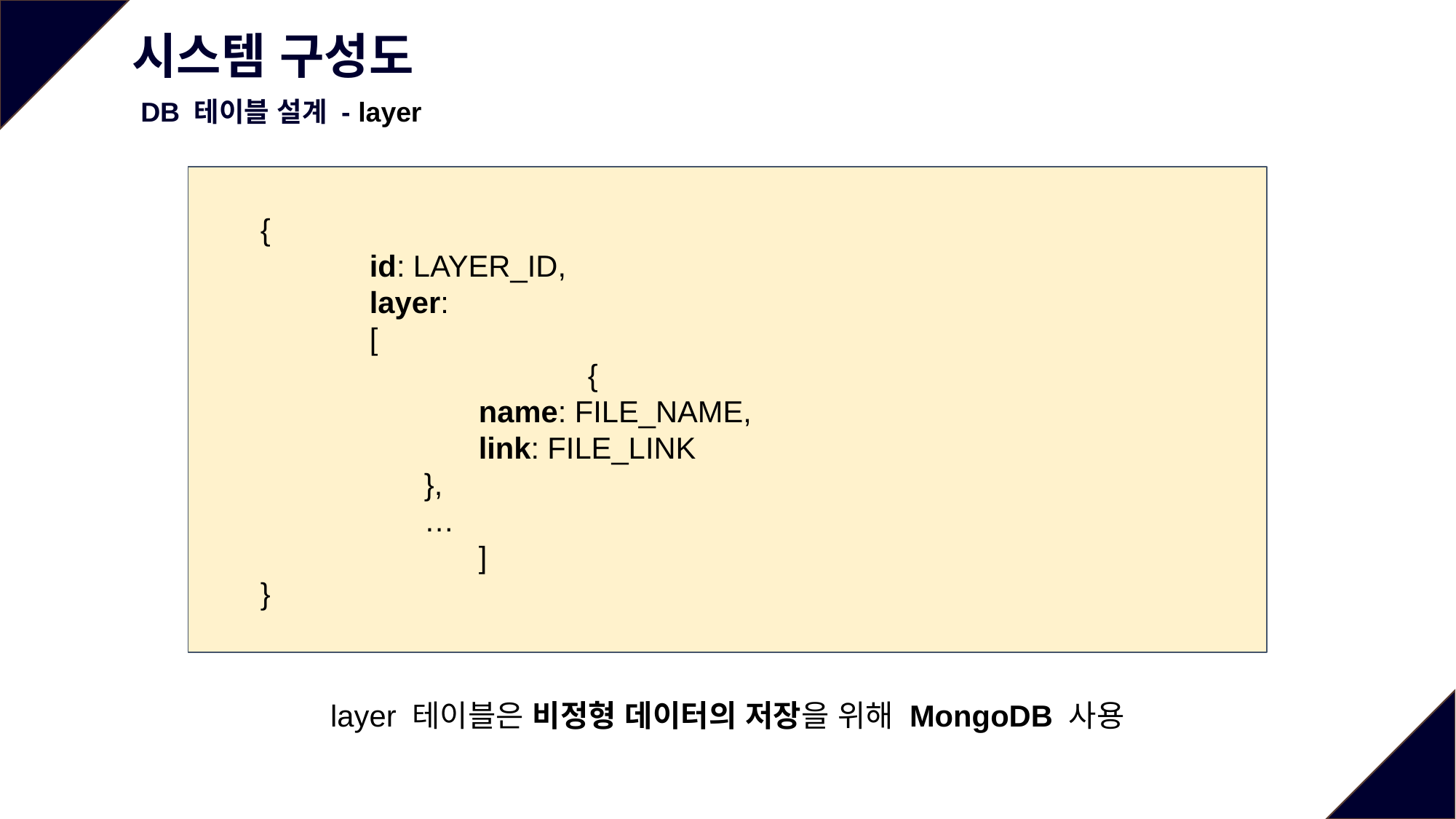

시스템 구성도
DB 테이블 설계 - layer

{
	id: LAYER_ID,
	layer:
[
			{
name: FILE_NAME,
link: FILE_LINK
},
…
		]
}
layer 테이블은 비정형 데이터의 저장을 위해 MongoDB 사용